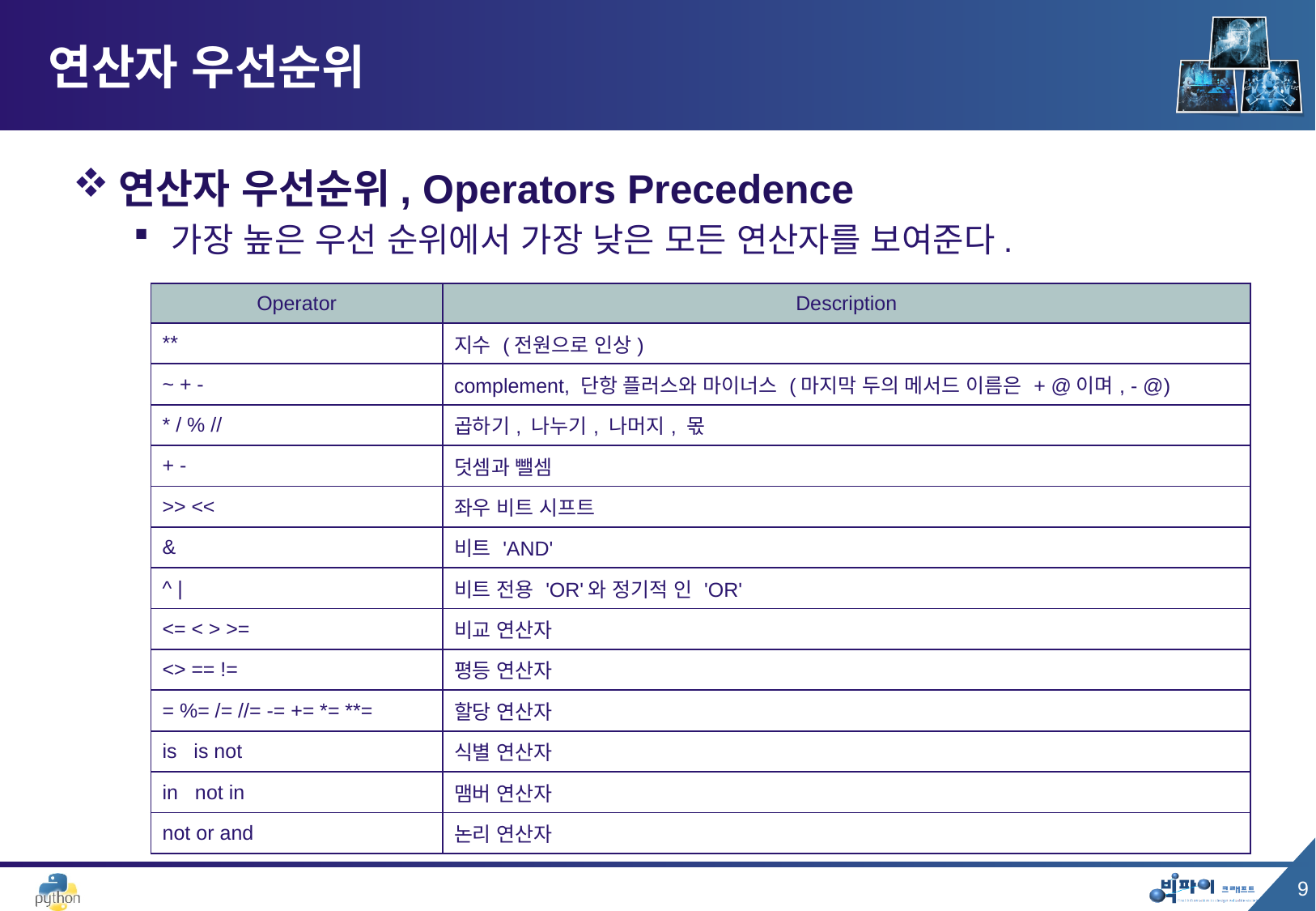

# 연산자 우선순위
연산자 우선순위, Operators Precedence
가장 높은 우선 순위에서 가장 낮은 모든 연산자를 보여준다.
| Operator | Description |
| --- | --- |
| \*\* | 지수 (전원으로 인상) |
| ~ + - | complement, 단항 플러스와 마이너스 (마지막 두의 메서드 이름은 + @이며, - @) |
| \* / % // | 곱하기, 나누기, 나머지, 몫 |
| + - | 덧셈과 뺄셈 |
| >> << | 좌우 비트 시프트 |
| & | 비트 'AND' |
| ^ | | 비트 전용 'OR'와 정기적 인 'OR' |
| <= < > >= | 비교 연산자 |
| <> == != | 평등 연산자 |
| = %= /= //= -= += \*= \*\*= | 할당 연산자 |
| is is not | 식별 연산자 |
| in not in | 맴버 연산자 |
| not or and | 논리 연산자 |